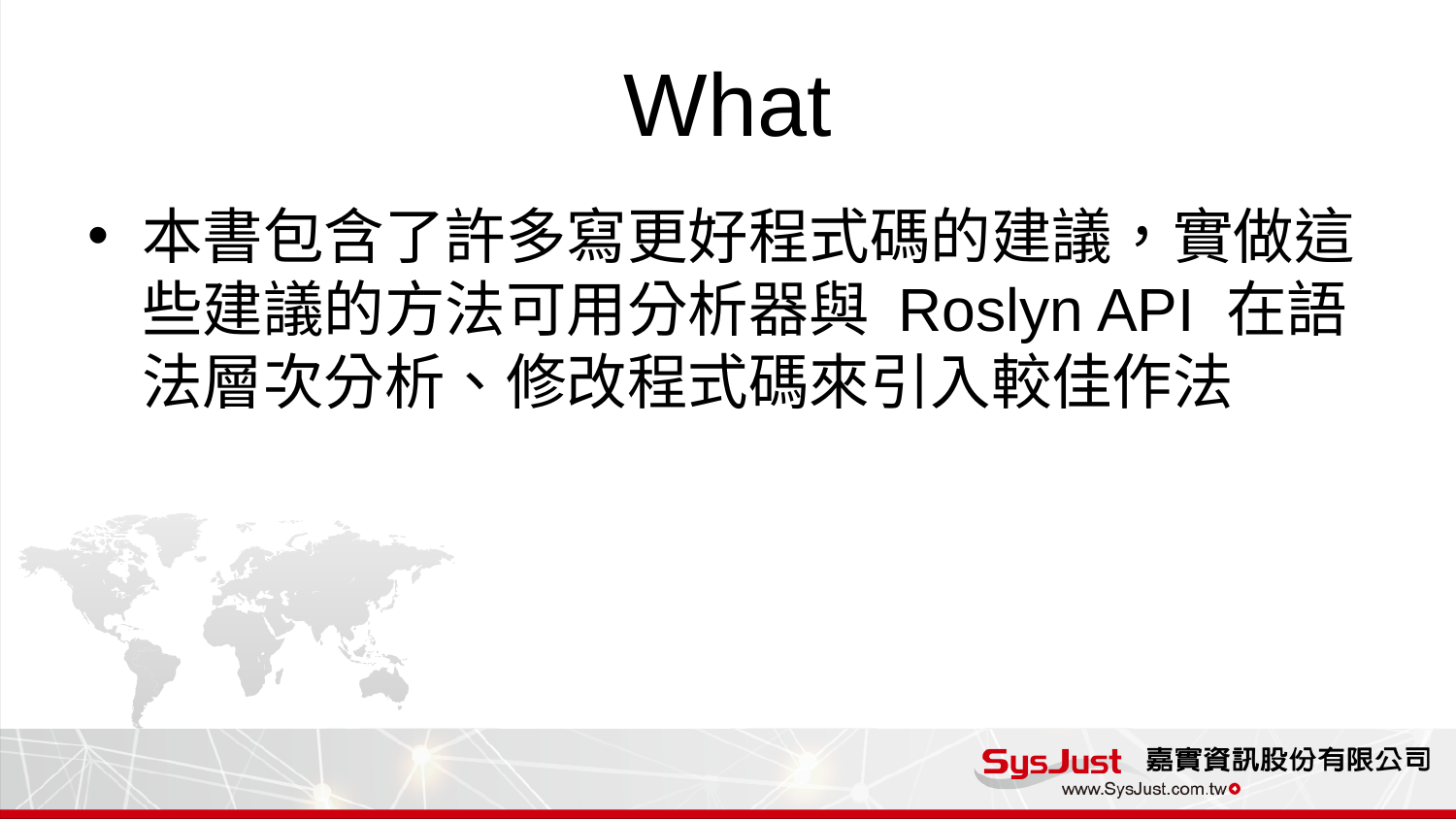

# What
本書包含了許多寫更好程式碼的建議，實做這些建議的方法可用分析器與 Roslyn API 在語法層次分析、修改程式碼來引入較佳作法